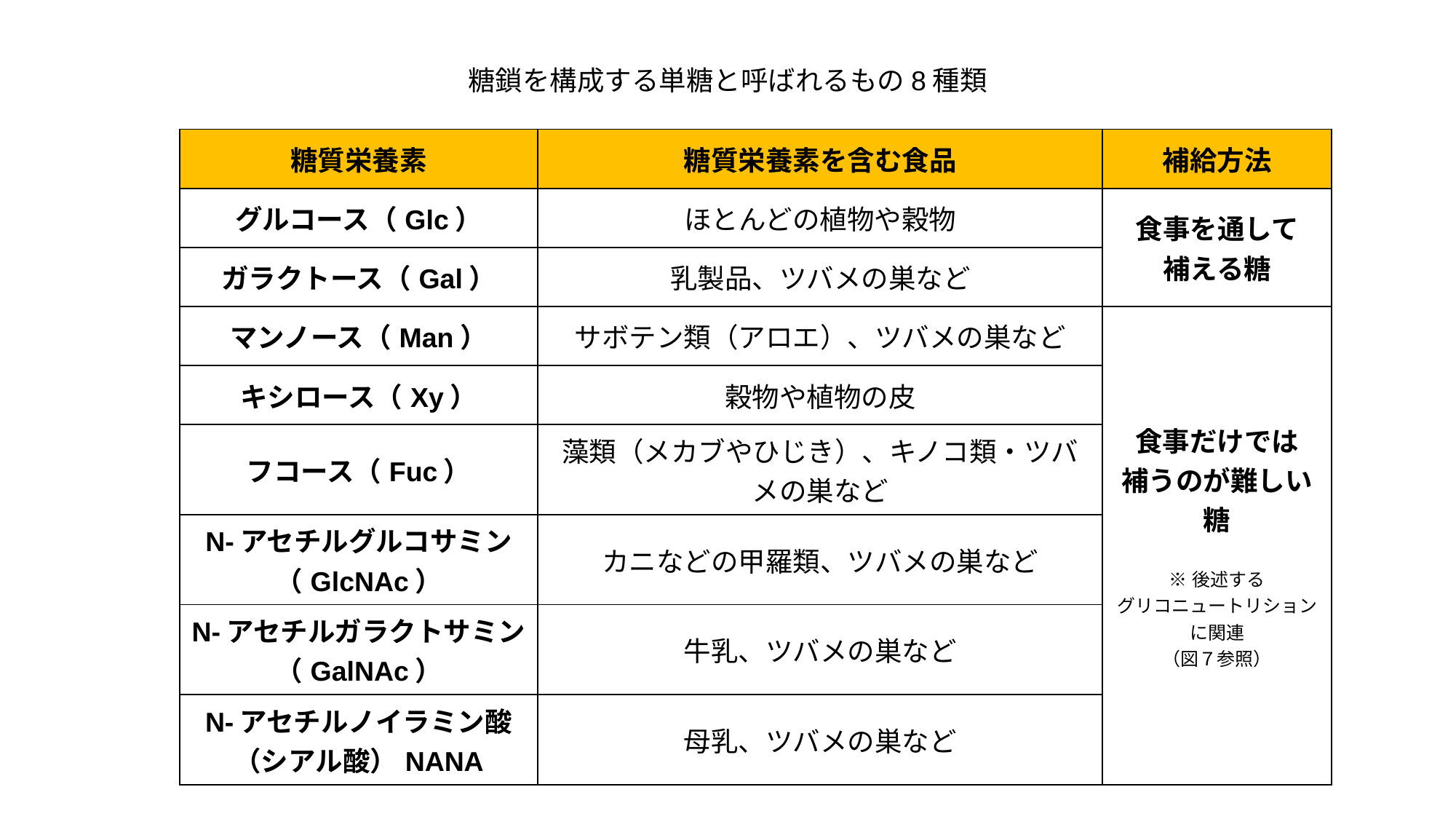

糖鎖を構成する単糖と呼ばれるもの8種類
| 糖質栄養素 | 糖質栄養素を含む食品 | 補給方法 |
| --- | --- | --- |
| グルコース（Glc） | ほとんどの植物や穀物 | 食事を通して 補える糖 |
| ガラクトース（Gal） | 乳製品、ツバメの巣など |  |
| マンノース（Man） | サボテン類（アロエ）、ツバメの巣など | 食事だけでは 補うのが難しい糖 ※後述する グリコニュートリションに関連 （図７参照） |
| キシロース（Xy） | 穀物や植物の皮 |  |
| フコース（Fuc） | 藻類（メカブやひじき）、キノコ類・ツバメの巣など |  |
| N-アセチルグルコサミン（GlcNAc） | カニなどの甲羅類、ツバメの巣など |  |
| N-アセチルガラクトサミン（GalNAc） | 牛乳、ツバメの巣など |  |
| N-アセチルノイラミン酸 （シアル酸）NANA | 母乳、ツバメの巣など |  |